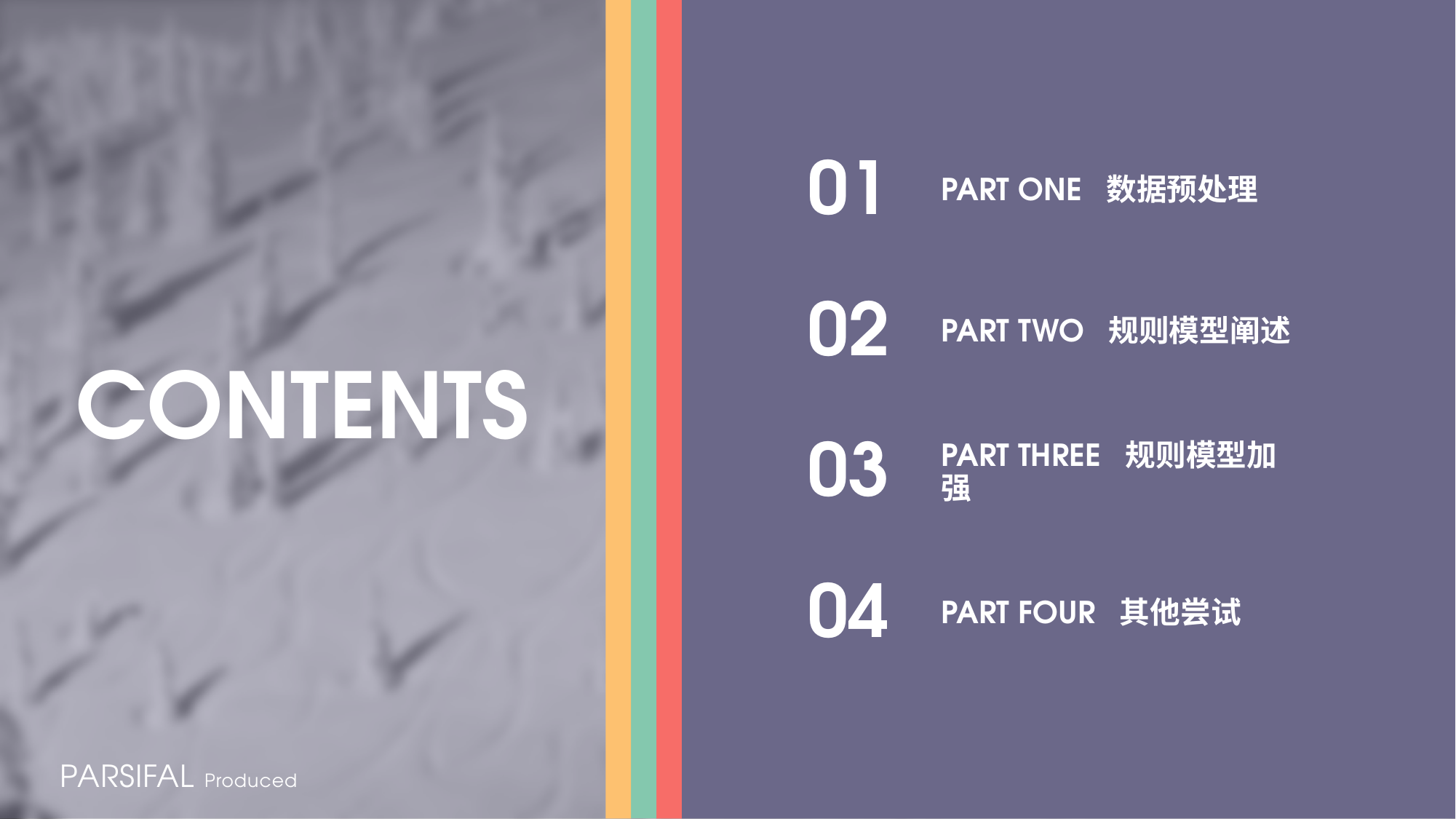

01
PART ONE  数据预处理
02
PART TWO  规则模型阐述
CONTENTS
03
PART THREE  规则模型加强
04
PART FOUR  其他尝试
PARSIFAL Produced